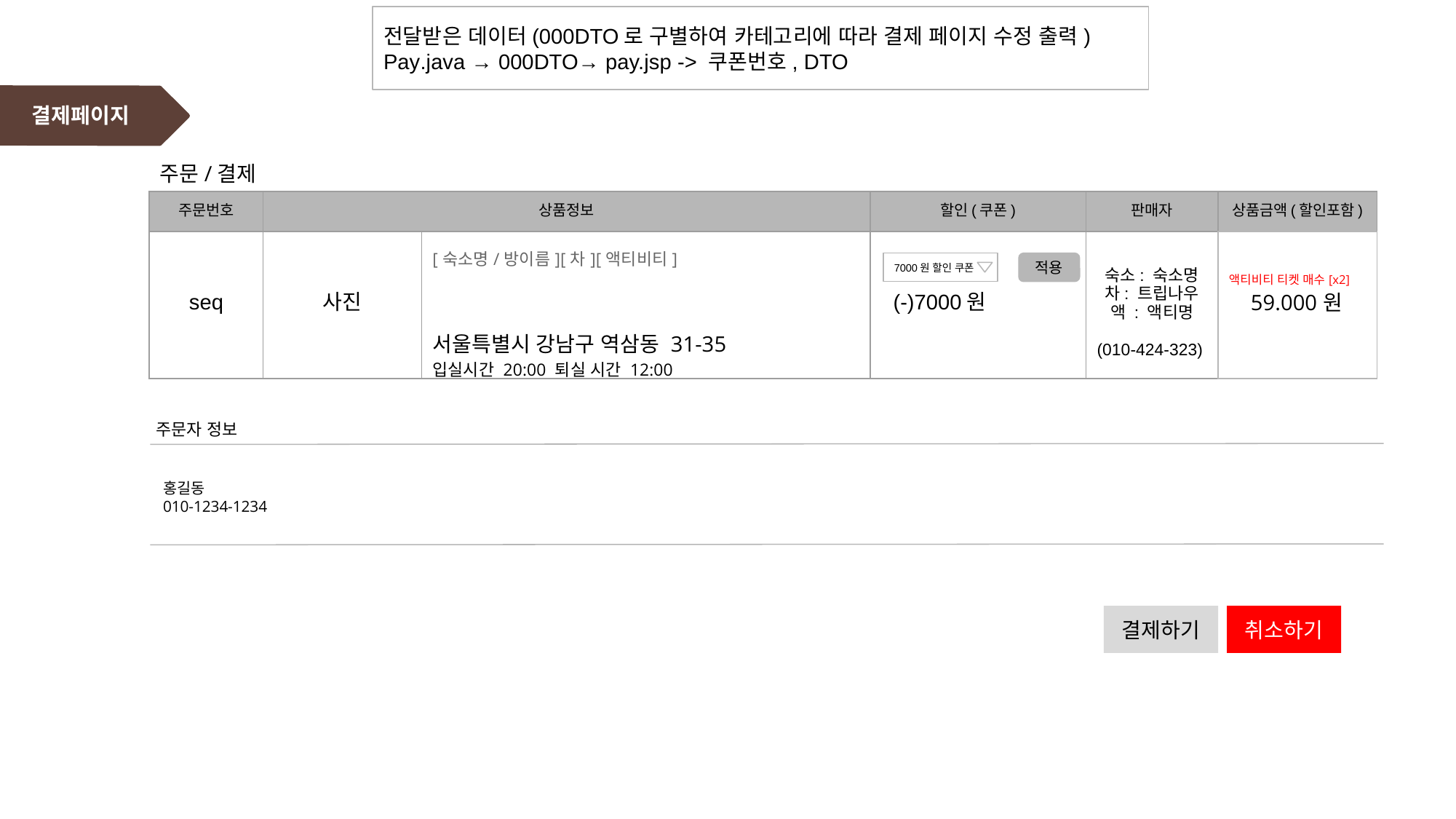

전달받은 데이터(000DTO로 구별하여 카테고리에 따라 결제 페이지 수정 출력)
Pay.java → 000DTO→ pay.jsp -> 쿠폰번호, DTO
# 결제페이지
주문/결제
| 주문번호 | 상품정보 |  | 할인(쿠폰) | 판매자 | 상품금액(할인포함) |  |
| --- | --- | --- | --- | --- | --- | --- |
| seq | 사진 | [숙소명/방이름][차][액티비티] 서울특별시 강남구 역삼동 31-35 입실시간 20:00 퇴실 시간 12:00 | (-)7000원 | 숙소: 숙소명 차: 트립나우 액 : 액티명 (010-424-323) | 액티비티 티켓 매수[x2] 59.000원 |  |
7000원 할인 쿠폰
적용

주문자 정보
홍길동
010-1234-1234
결제하기
취소하기